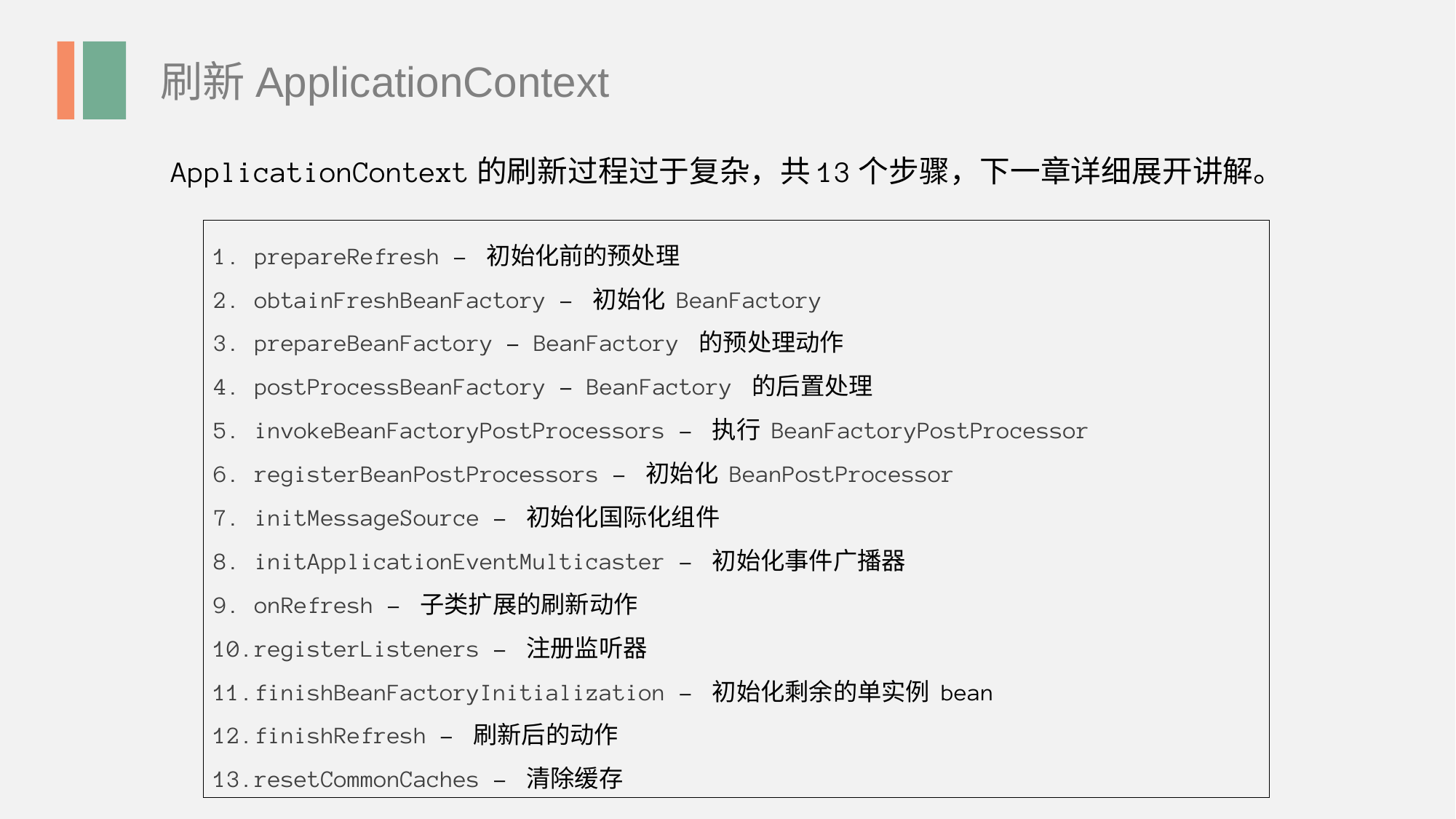

刷新ApplicationContext
ApplicationContext的刷新过程过于复杂，共13个步骤，下一章详细展开讲解。
prepareRefresh - 初始化前的预处理
obtainFreshBeanFactory - 初始化 BeanFactory
prepareBeanFactory - BeanFactory 的预处理动作
postProcessBeanFactory - BeanFactory 的后置处理
invokeBeanFactoryPostProcessors - 执行 BeanFactoryPostProcessor
registerBeanPostProcessors - 初始化 BeanPostProcessor
initMessageSource - 初始化国际化组件
initApplicationEventMulticaster - 初始化事件广播器
onRefresh - 子类扩展的刷新动作
registerListeners - 注册监听器
finishBeanFactoryInitialization - 初始化剩余的单实例 bean
finishRefresh - 刷新后的动作
resetCommonCaches - 清除缓存